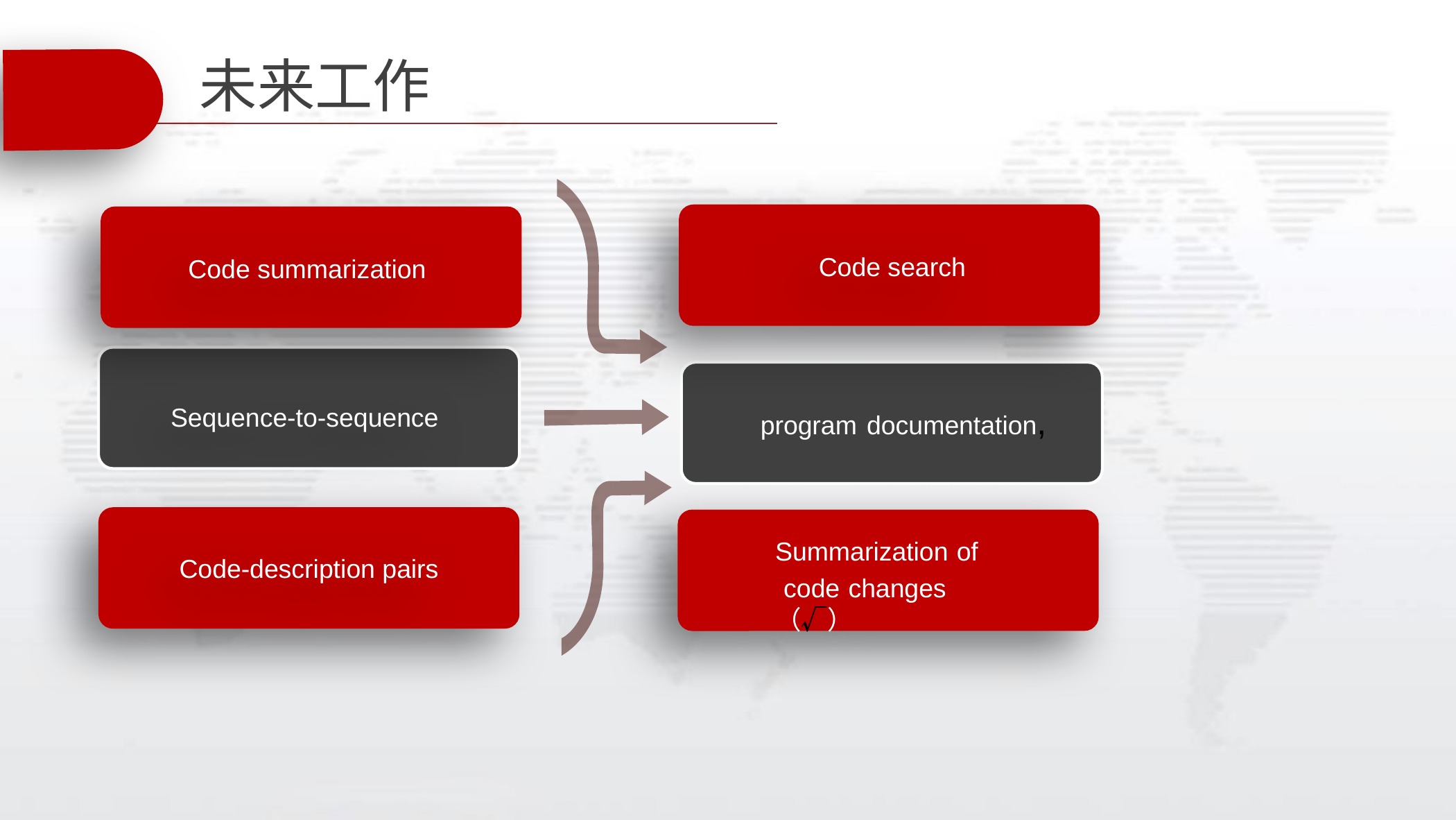

# 未来工作

Code search

Code summarization

Sequence-to-sequence

program documentation,

Code-description pairs
Summarization of
 code changes （√）